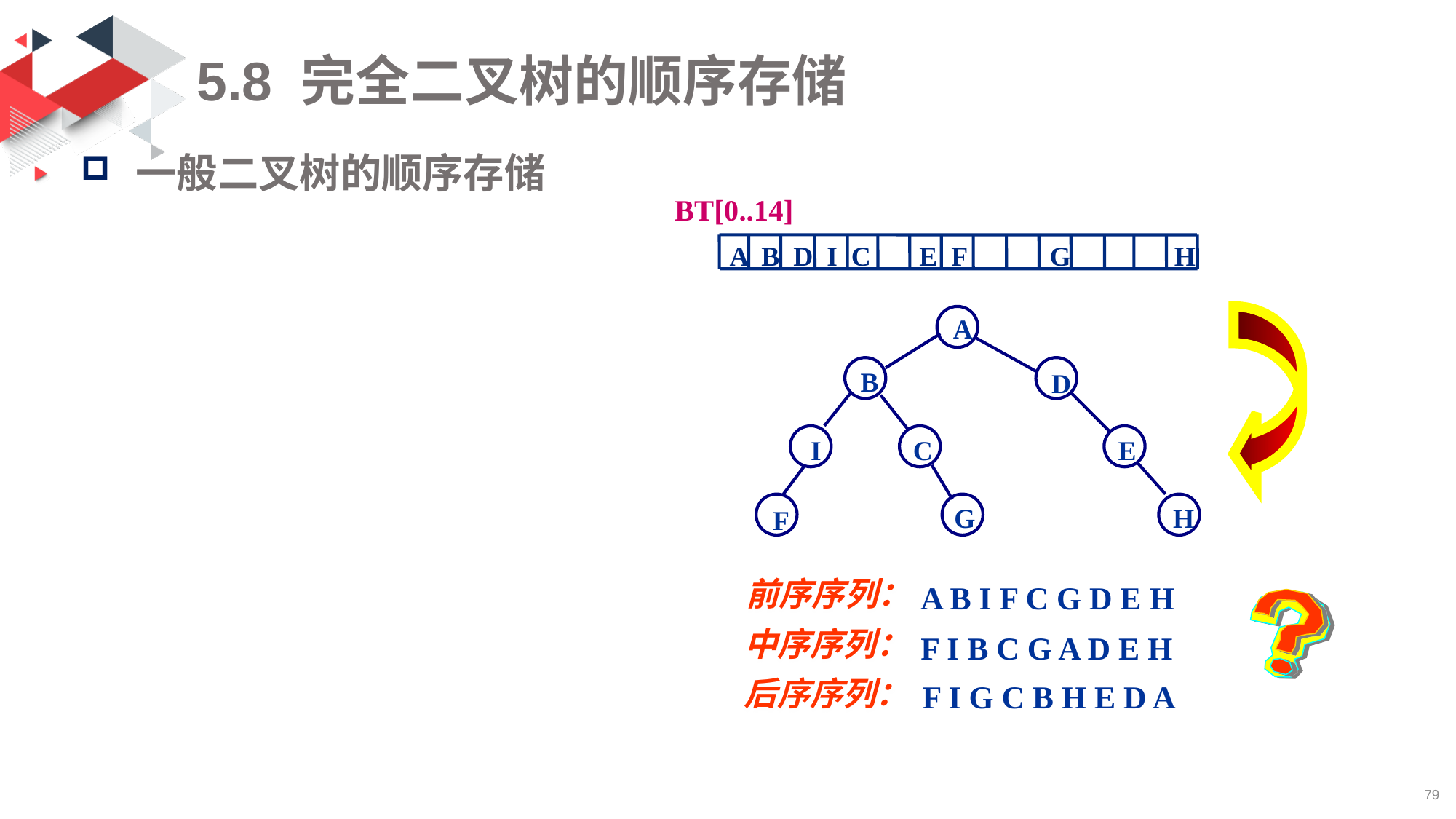

5.8 完全二叉树的顺序存储
# 一般二叉树的顺序存储
BT[0..14]
A  B  D  I  C       E  F            G               H

A

B
D

I
C
E

G
H
F

前序序列：
A B I F C G D E H

中序序列：
F I B C G A D E H
后序序列：
F I G C B H E D A
79